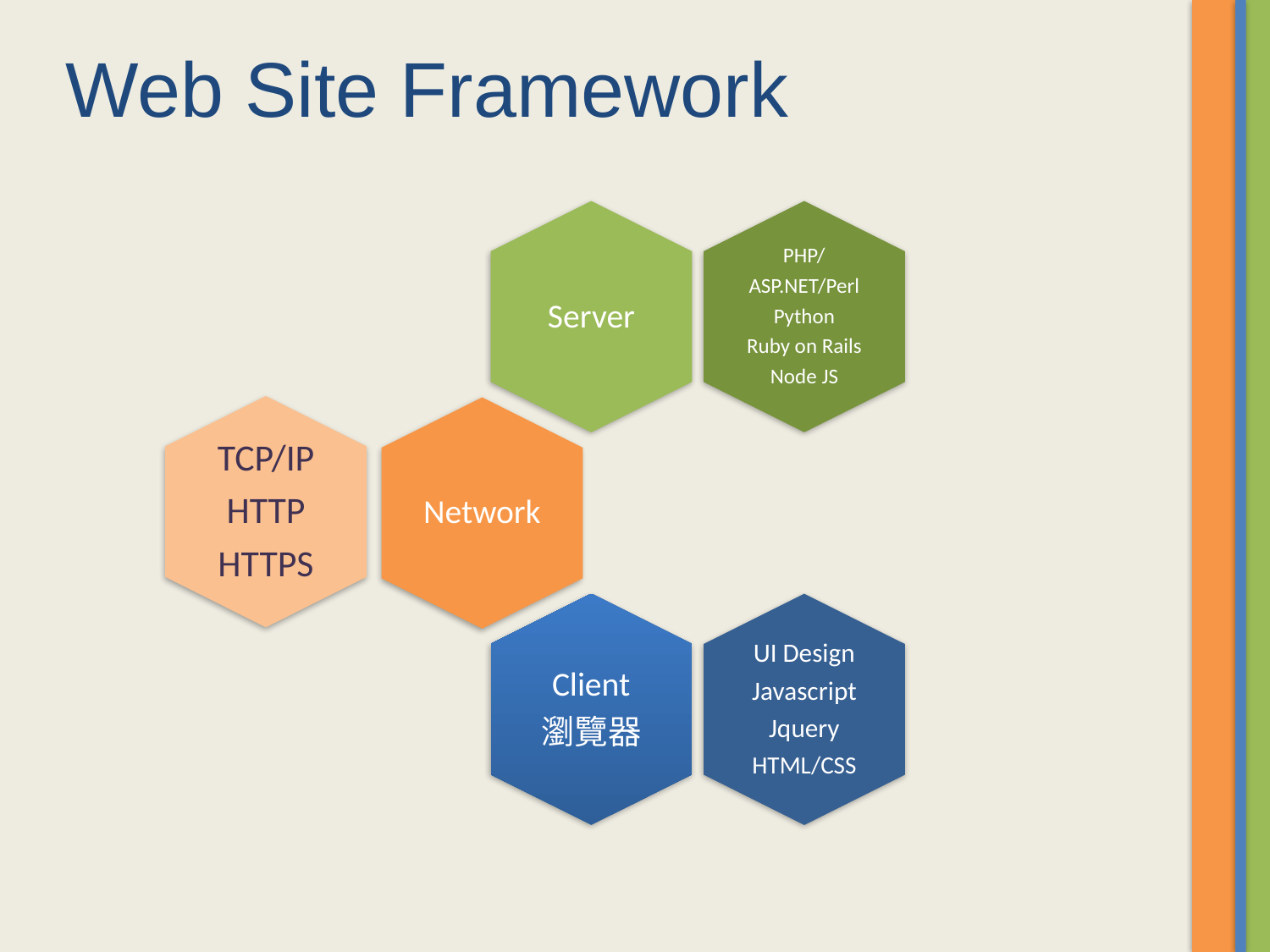

# Web Site Framework
Server
TCP/IP
HTTP
HTTPS
Network

PHP/
ASP.NET/Perl
Python
Ruby on Rails
Node JS
Client
瀏覽器
UI Design
Javascript
Jquery
HTML/CSS